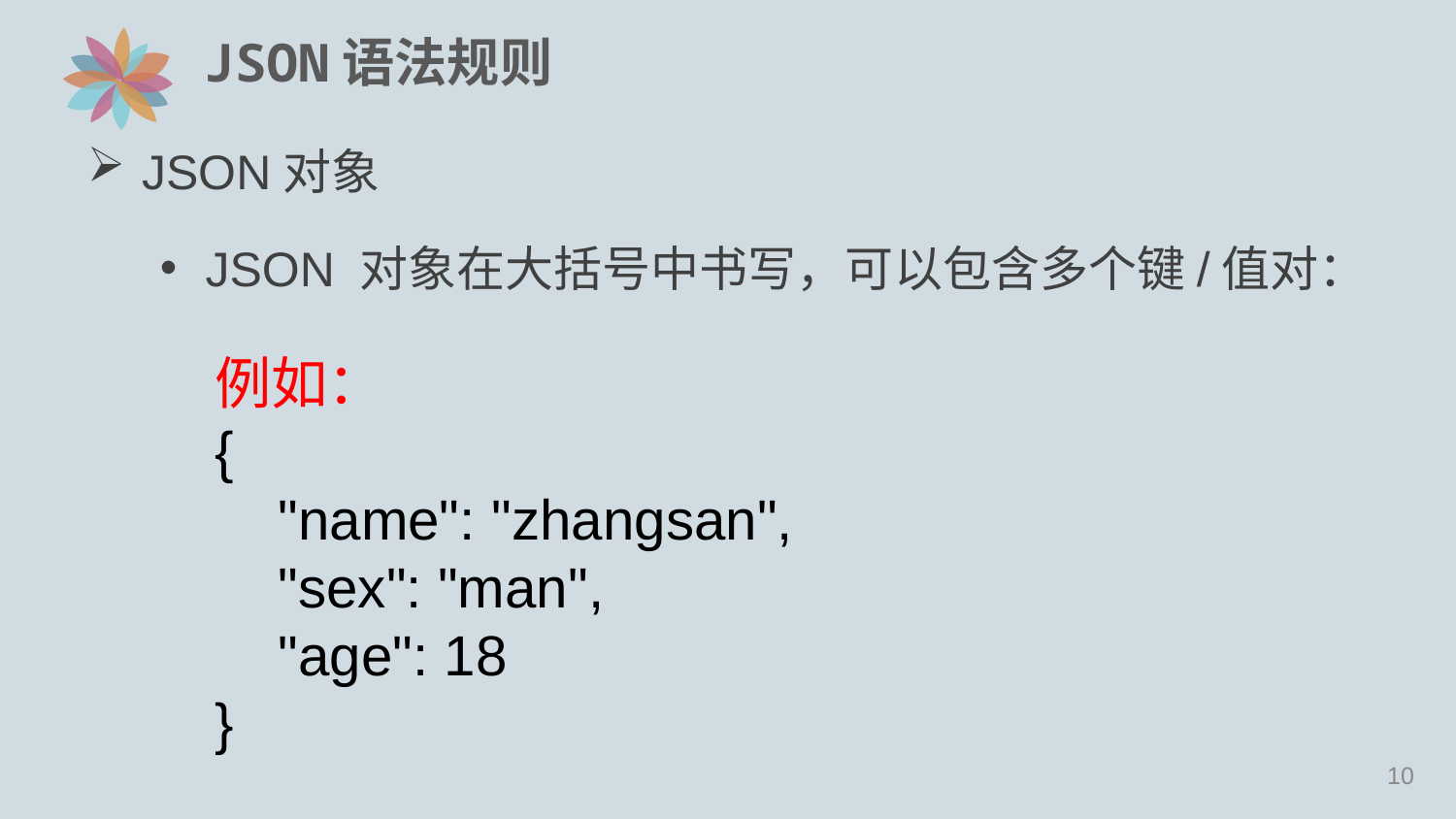

# JSON语法规则
JSON对象
JSON 对象在大括号中书写，可以包含多个键/值对：
例如：
{
    "name": "zhangsan",
    "sex": "man",
    "age": 18
}
10